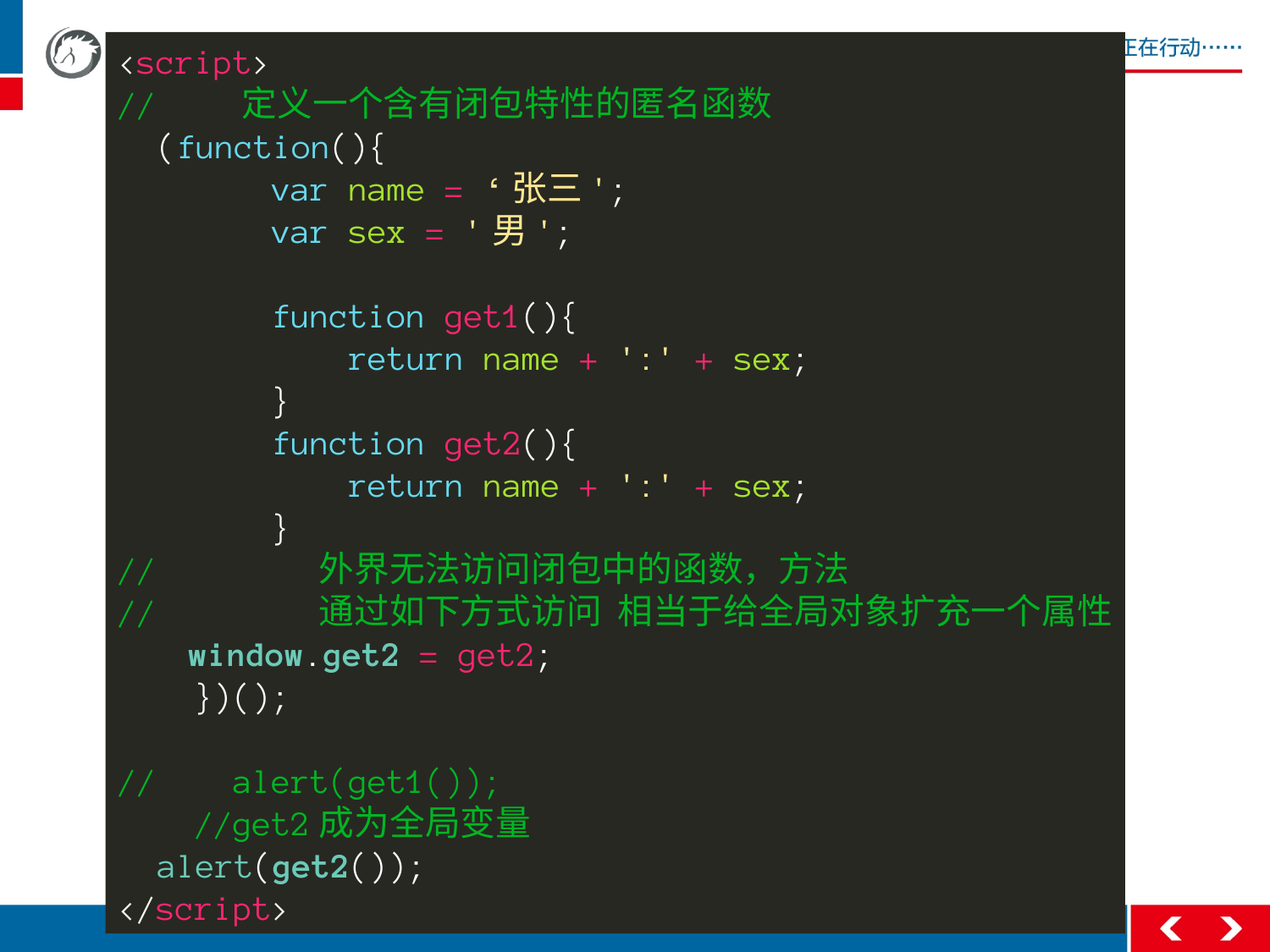

<script>
//    定义一个含有闭包特性的匿名函数
    (function(){
        var name = ‘张三';
        var sex = '男';
        function get1(){
            return name + ':' + sex;
        }
        function get2(){
            return name + ':' + sex;
        }
//        外界无法访问闭包中的函数，方法
//        通过如下方式访问  相当于给全局对象扩充一个属性
        window.get2 = get2;
    })();
//    alert(get1());
    //get2成为全局变量
    alert(get2());
</script>
#